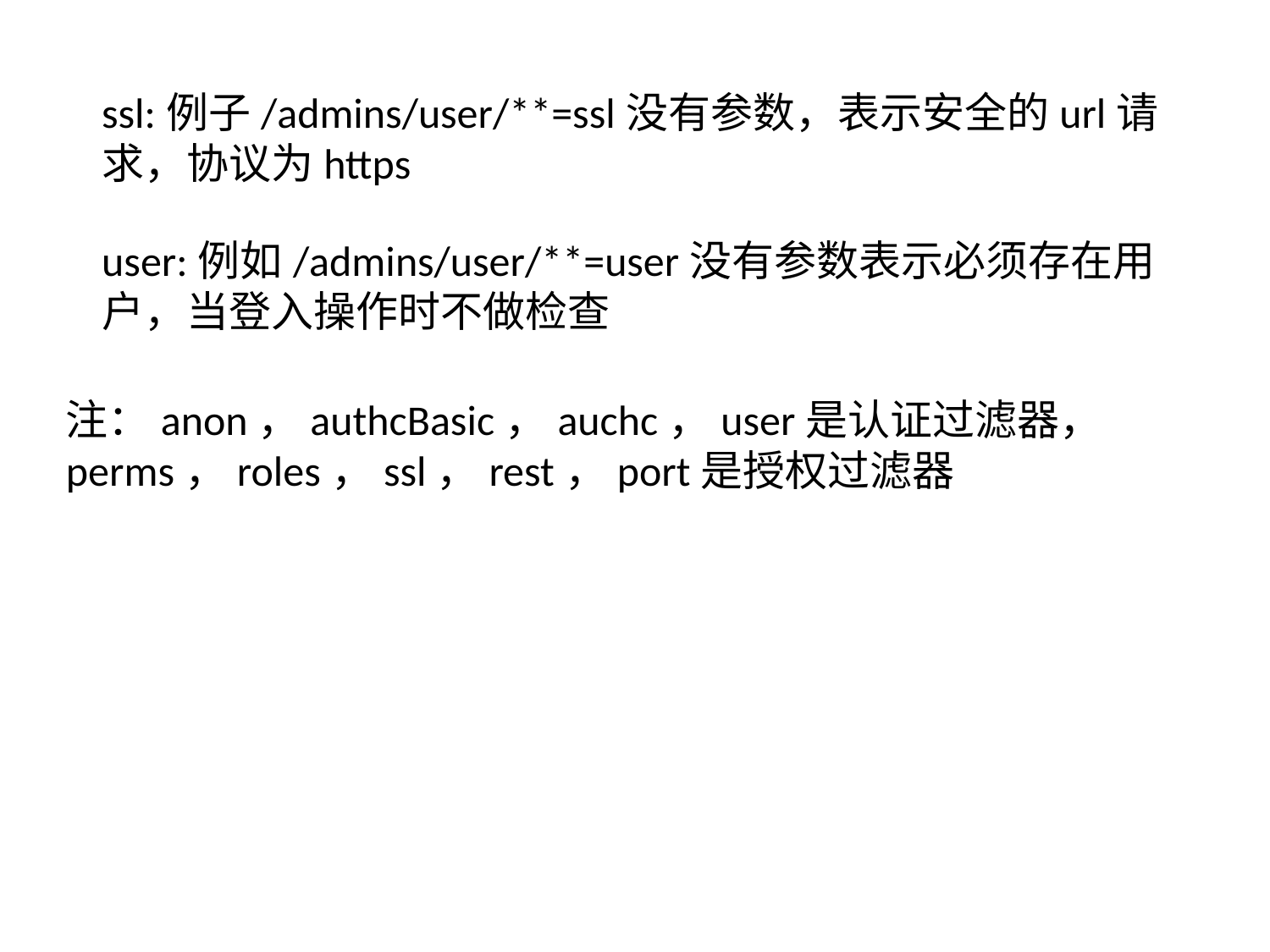

ssl:例子/admins/user/**=ssl没有参数，表示安全的url请求，协议为https
user:例如/admins/user/**=user没有参数表示必须存在用户，当登入操作时不做检查
注：anon，authcBasic，auchc，user是认证过滤器，
perms，roles，ssl，rest，port是授权过滤器